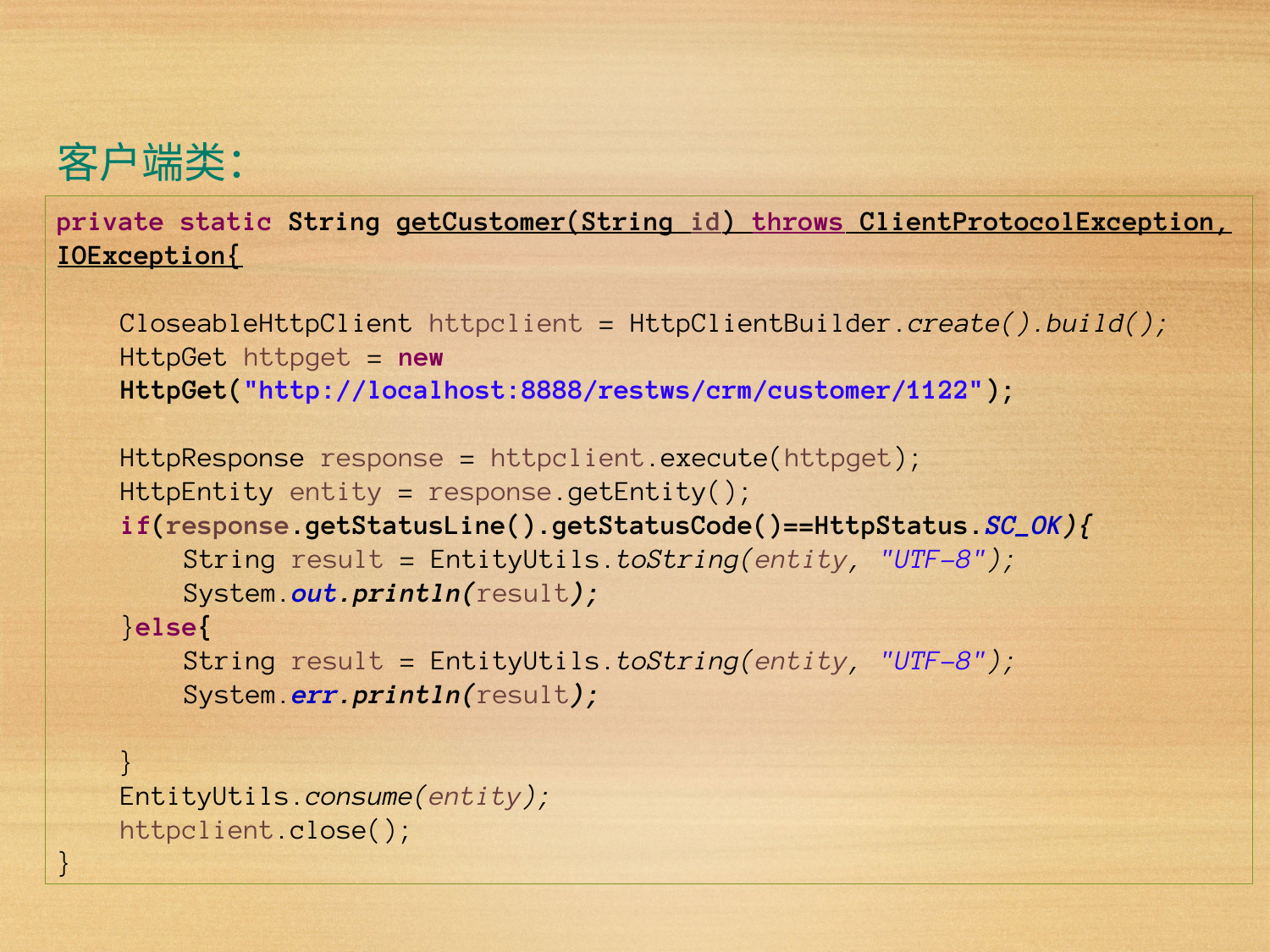

客户端类：
private static String getCustomer(String id) throws ClientProtocolException, IOException{

CloseableHttpClient httpclient = HttpClientBuilder.create().build();
HttpGet httpget = new HttpGet("http://localhost:8888/restws/crm/customer/1122");

HttpResponse response = httpclient.execute(httpget);
HttpEntity entity = response.getEntity();
if(response.getStatusLine().getStatusCode()==HttpStatus.SC_OK){
String result = EntityUtils.toString(entity, "UTF-8");
System.out.println(result);
}else{
String result = EntityUtils.toString(entity, "UTF-8");
System.err.println(result);

    }
EntityUtils.consume(entity);
httpclient.close();
}